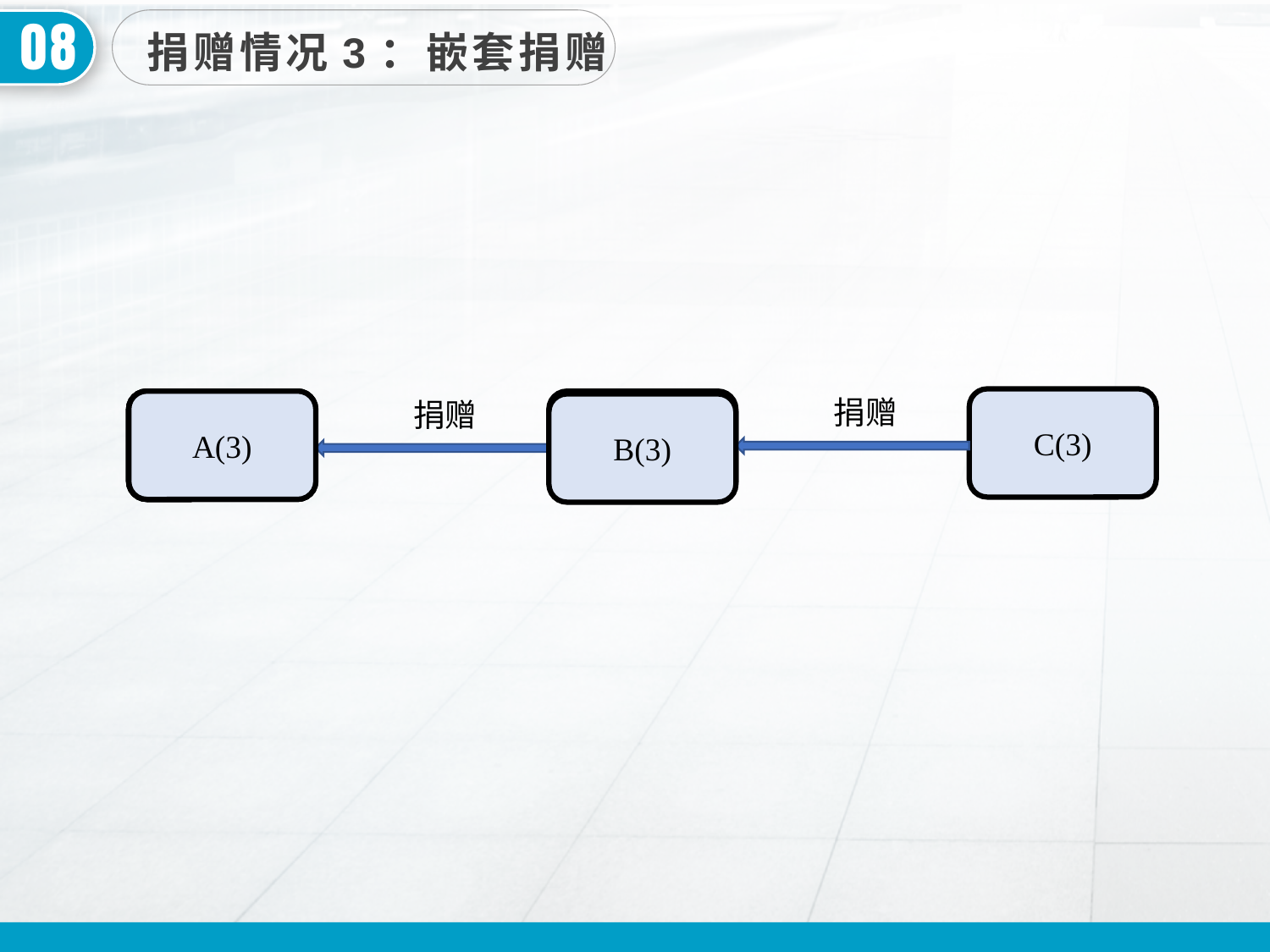

08
捐赠情况3：嵌套捐赠
捐赠
捐赠
C(3)
A(2)
A(1)
A(3)
B(2)
B(3)